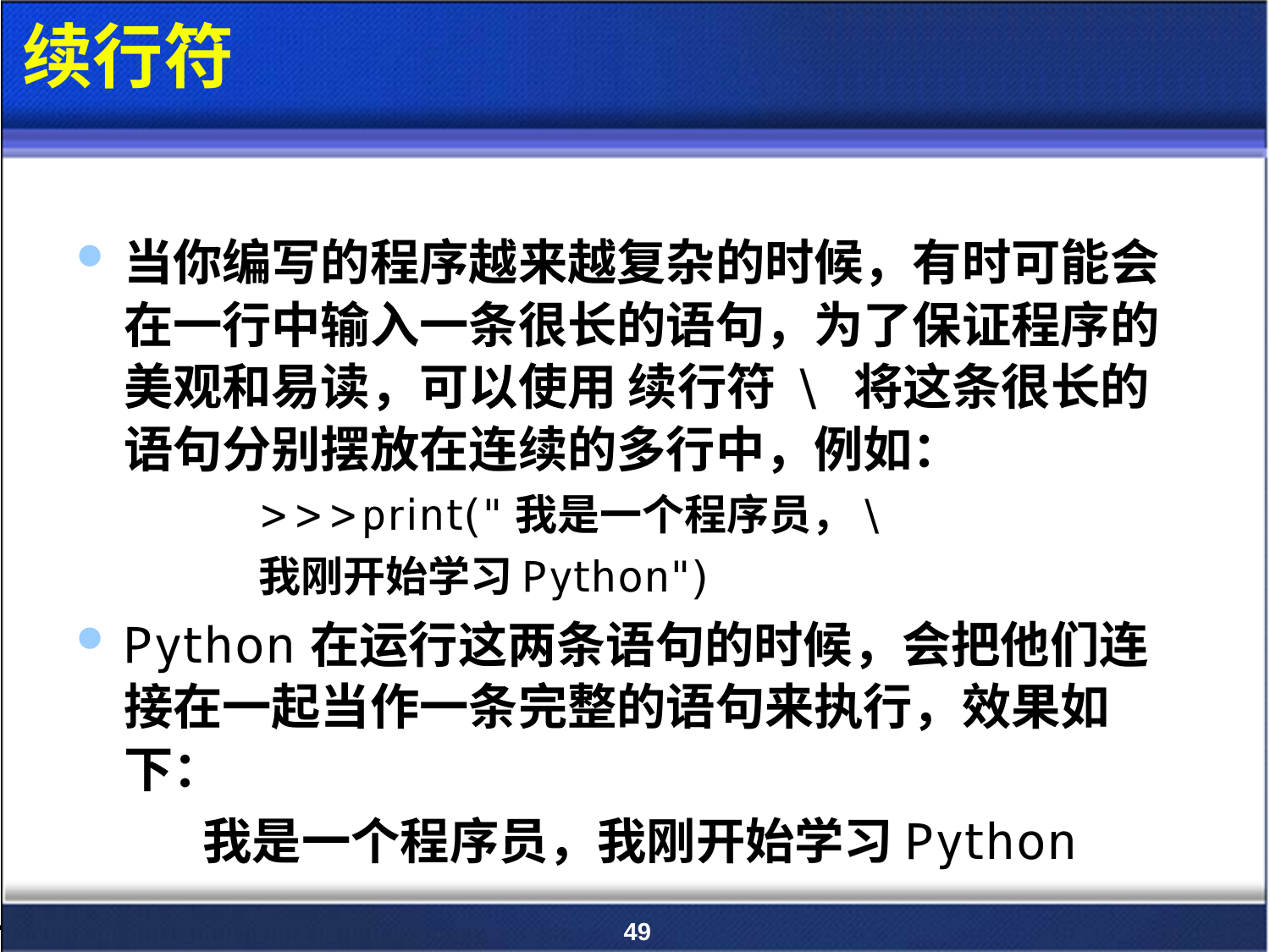

# 续行符
当你编写的程序越来越复杂的时候，有时可能会在一行中输入一条很长的语句，为了保证程序的美观和易读，可以使用 续行符 \ 将这条很长的语句分别摆放在连续的多行中，例如：
	>>>print("我是一个程序员，\
	我刚开始学习Python")
Python在运行这两条语句的时候，会把他们连接在一起当作一条完整的语句来执行，效果如下：
	我是一个程序员，我刚开始学习Python

49